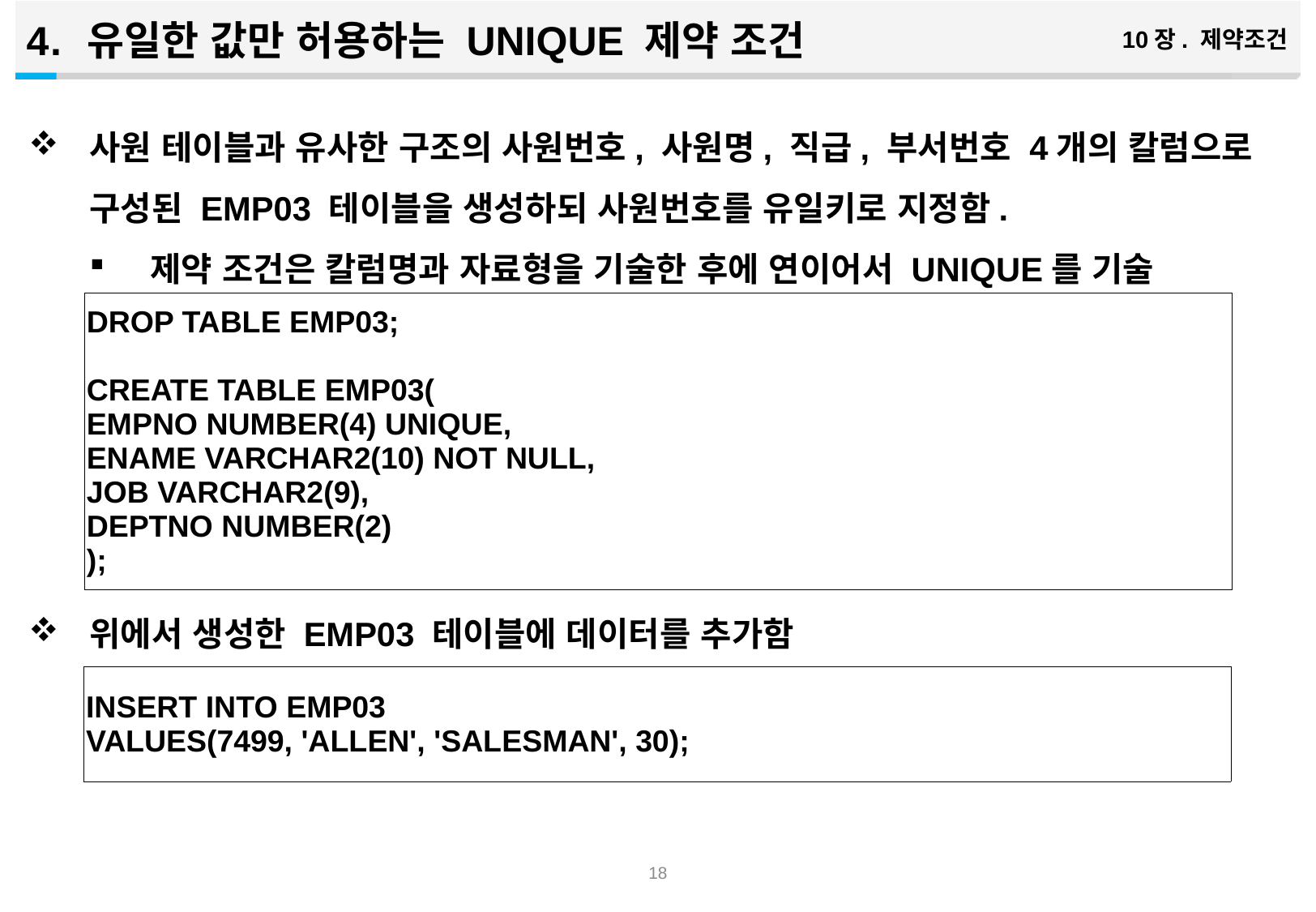

유일한 값만 허용하는 UNIQUE 제약 조건
10장. 제약조건
사원 테이블과 유사한 구조의 사원번호, 사원명, 직급, 부서번호 4개의 칼럼으로 구성된 EMP03 테이블을 생성하되 사원번호를 유일키로 지정함.
제약 조건은 칼럼명과 자료형을 기술한 후에 연이어서 UNIQUE를 기술

위에서 생성한 EMP03 테이블에 데이터를 추가함
| DROP TABLE EMP03; CREATE TABLE EMP03( EMPNO NUMBER(4) UNIQUE, ENAME VARCHAR2(10) NOT NULL, JOB VARCHAR2(9), DEPTNO NUMBER(2) ); |
| --- |
| INSERT INTO EMP03 VALUES(7499, 'ALLEN', 'SALESMAN', 30); |
| --- |
18